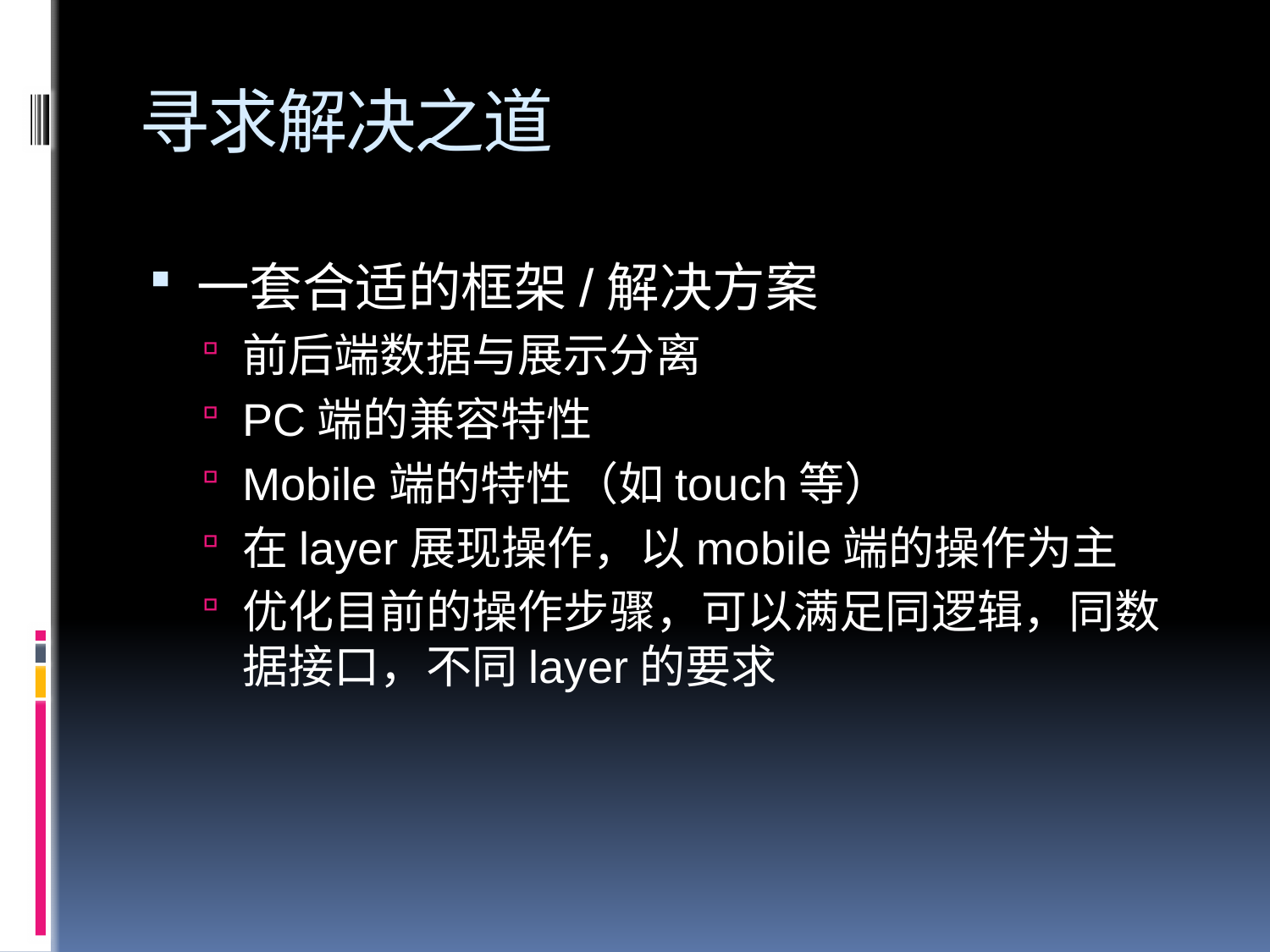

# 寻求解决之道
一套合适的框架/解决方案
前后端数据与展示分离
PC端的兼容特性
Mobile端的特性（如touch等）
在layer展现操作，以mobile端的操作为主
优化目前的操作步骤，可以满足同逻辑，同数据接口，不同layer的要求